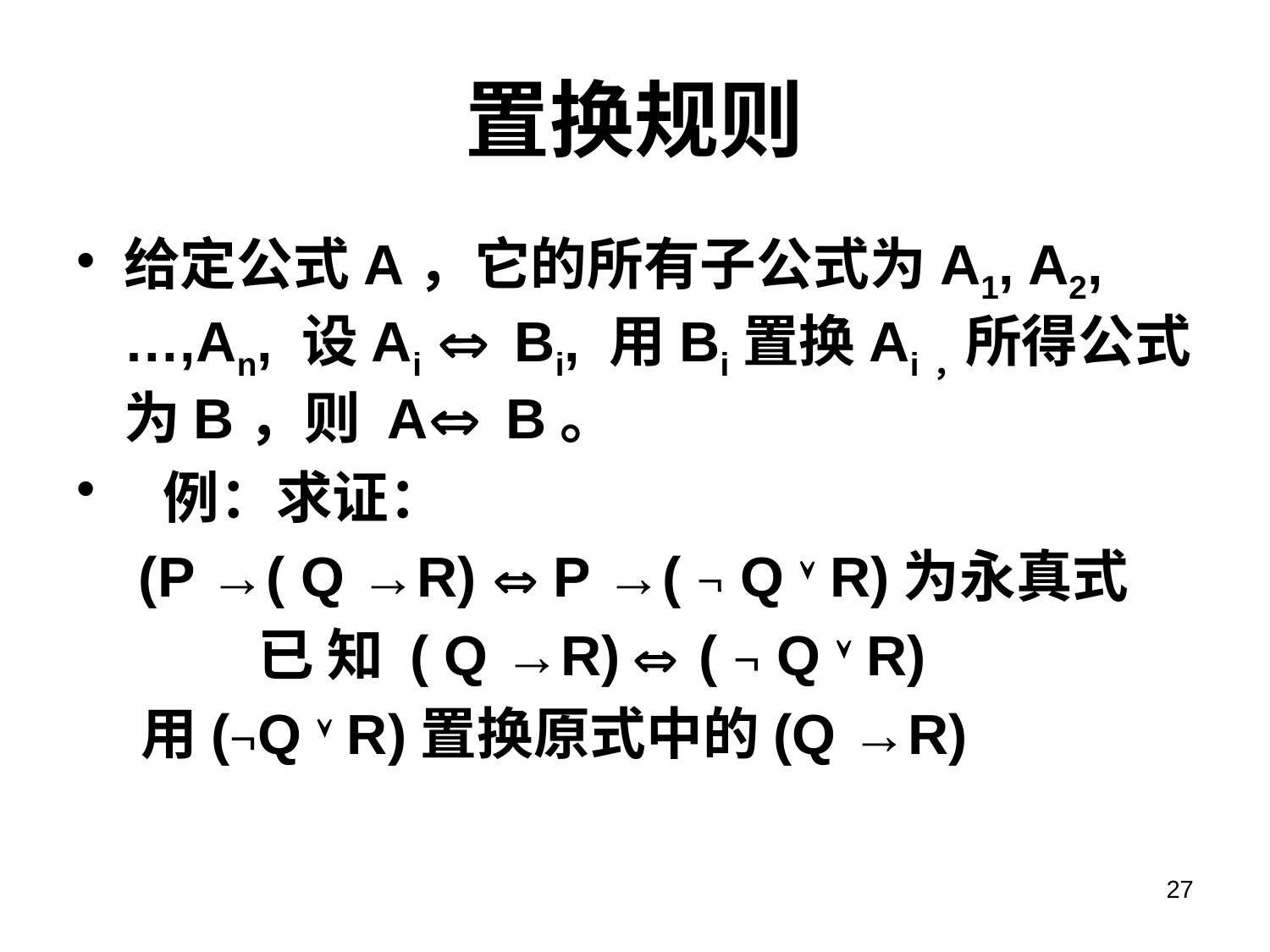

# 置换规则
给定公式A，它的所有子公式为A1, A2,…,An, 设Ai ⇔ Bi, 用Bi置换Ai，所得公式为B，则 A⇔ B。
  例：求证：
    (P →( Q →R) ⇔ P →( ¬ Q ∨ R)为永真式
                  已 知 ( Q →R) ⇔ ( ¬ Q ∨ R)
    用(¬Q ∨ R)置换原式中的(Q →R)
27